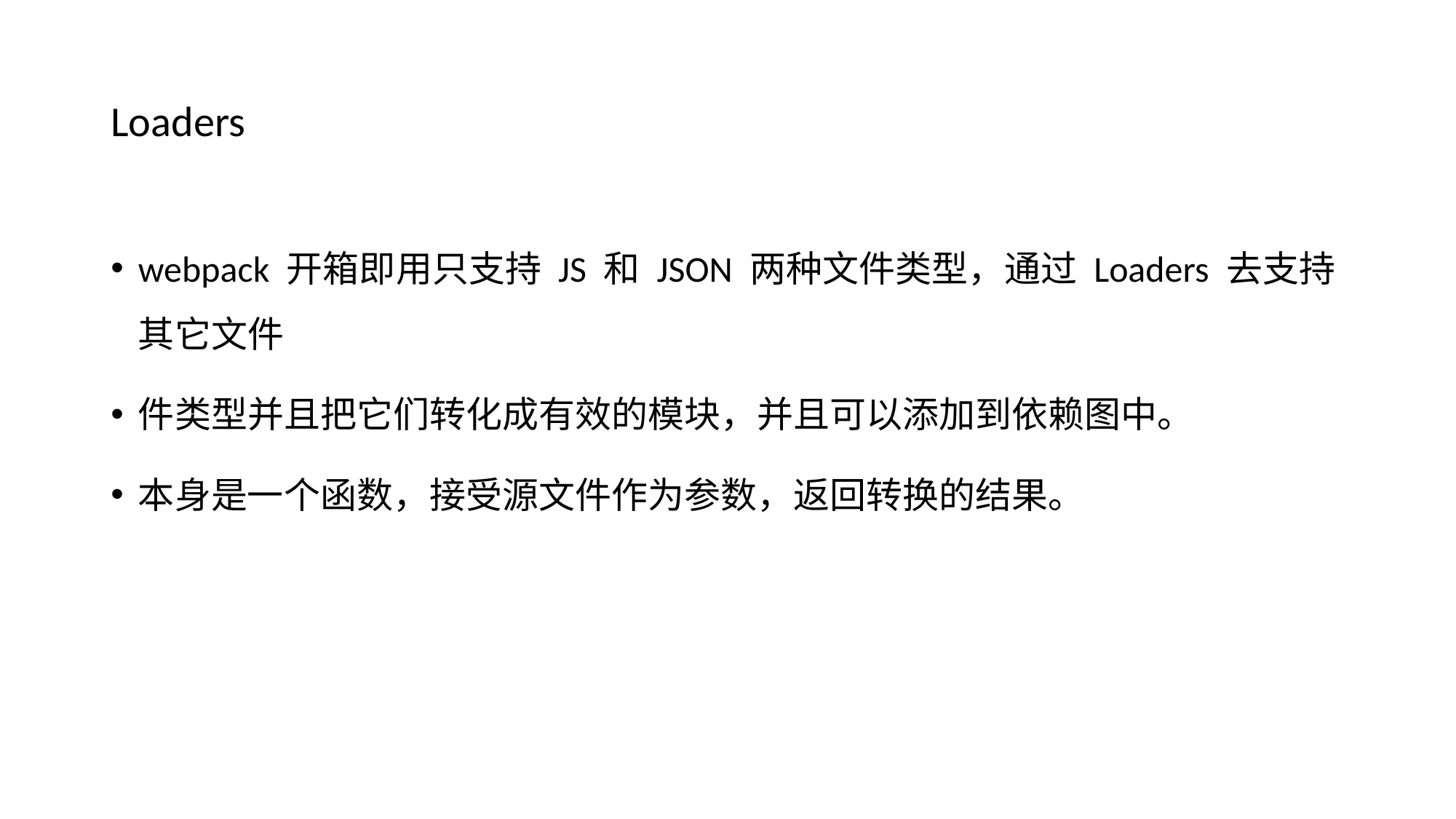

# Loaders
webpack 开箱即用只支持 JS 和 JSON 两种文件类型，通过 Loaders 去支持其它文件
件类型并且把它们转化成有效的模块，并且可以添加到依赖图中。
本身是一个函数，接受源文件作为参数，返回转换的结果。